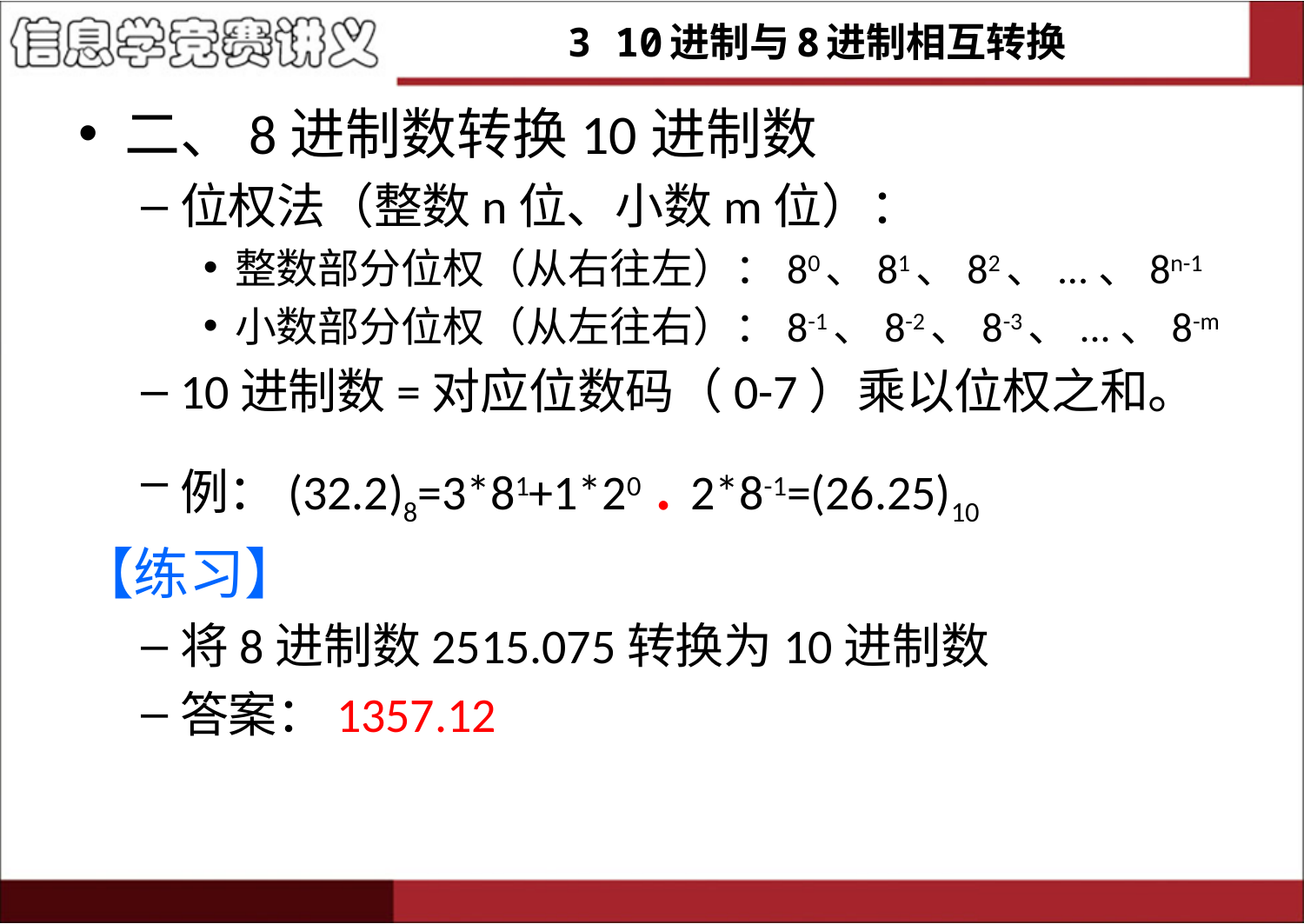

# 3 10进制与8进制相互转换
二、8进制数转换10进制数
位权法（整数n位、小数m位）：
整数部分位权（从右往左）：80、81、82、...、8n-1
小数部分位权（从左往右）：8-1、8-2、8-3、...、8-m
10进制数=对应位数码（0-7）乘以位权之和。
例：(32.2)8=3*81+1*20  . 2*8-1=(26.25)10
【练习】
将8进制数2515.075转换为10进制数
答案：1357.12